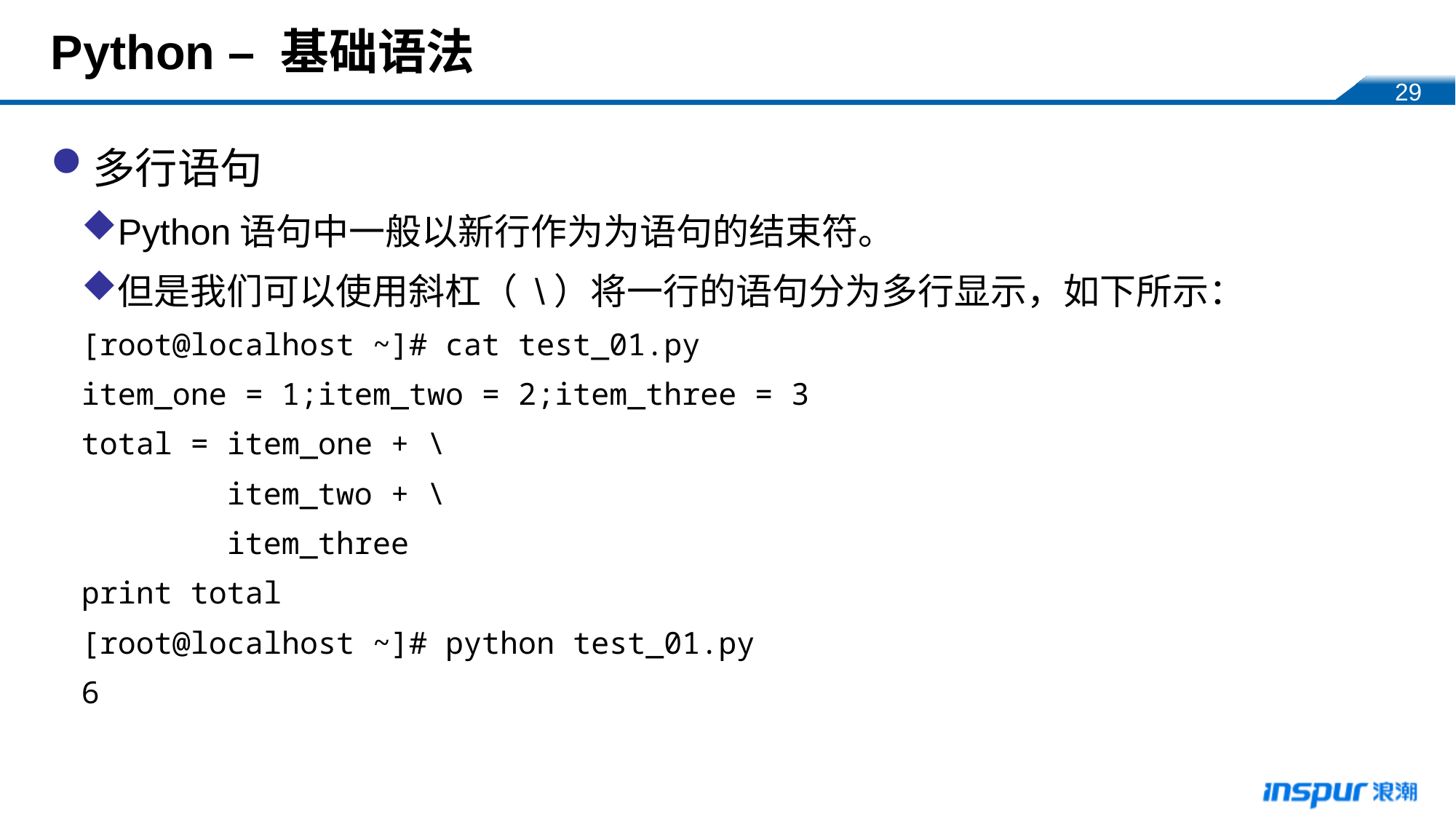

# Python – 基础语法
多行语句
Python语句中一般以新行作为为语句的结束符。
但是我们可以使用斜杠（ \）将一行的语句分为多行显示，如下所示：
[root@localhost ~]# cat test_01.py
item_one = 1;item_two = 2;item_three = 3
total = item_one + \
        item_two + \
        item_three
print total
[root@localhost ~]# python test_01.py
6